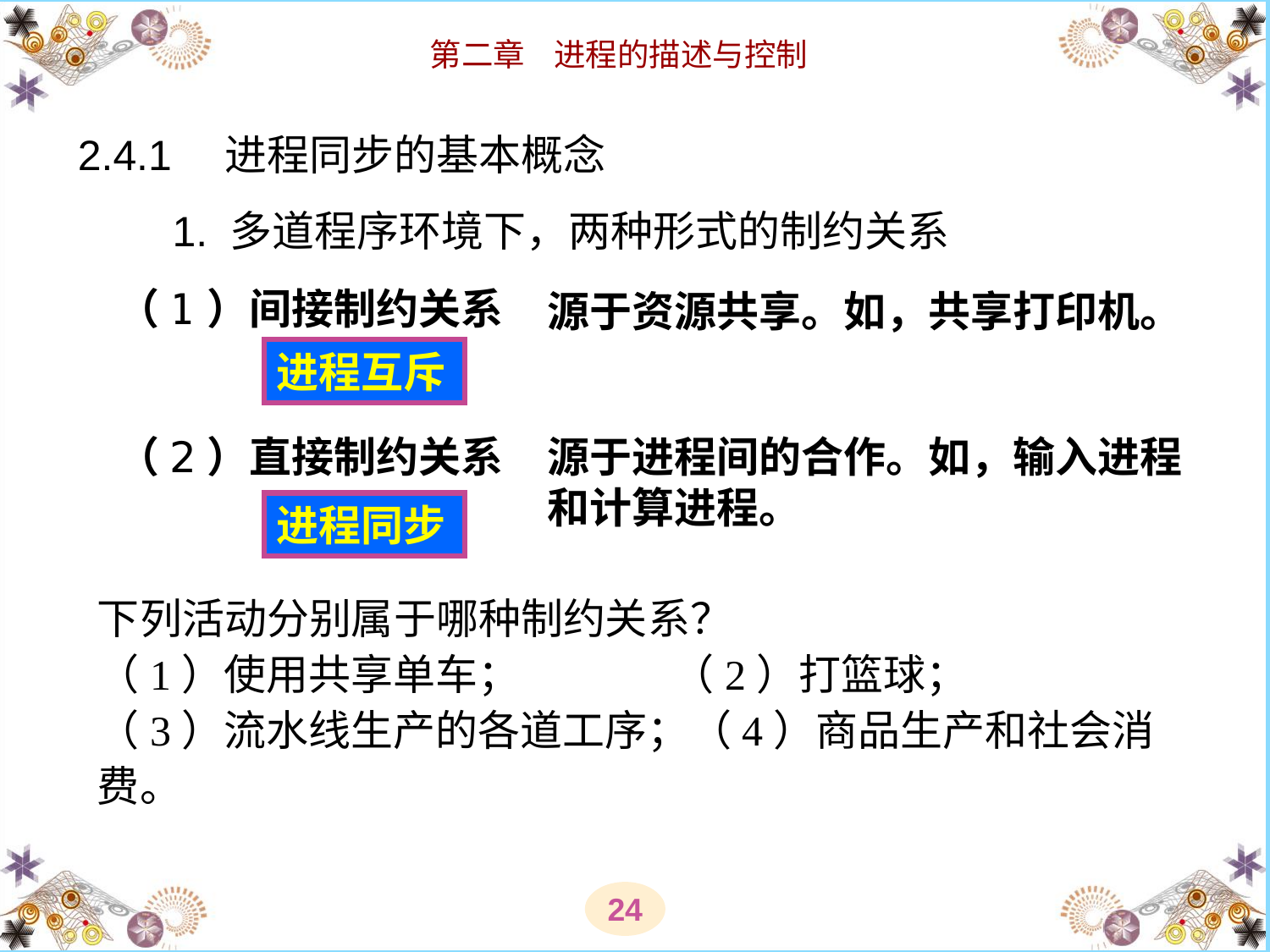

# 2.4.1　进程同步的基本概念 　　1. 多道程序环境下，两种形式的制约关系
（1）间接制约关系
源于资源共享。如，共享打印机。
进程互斥
（2）直接制约关系
源于进程间的合作。如，输入进程和计算进程。
进程同步
下列活动分别属于哪种制约关系？
（1）使用共享单车；                （2）打篮球；
（3）流水线生产的各道工序；（4）商品生产和社会消费。